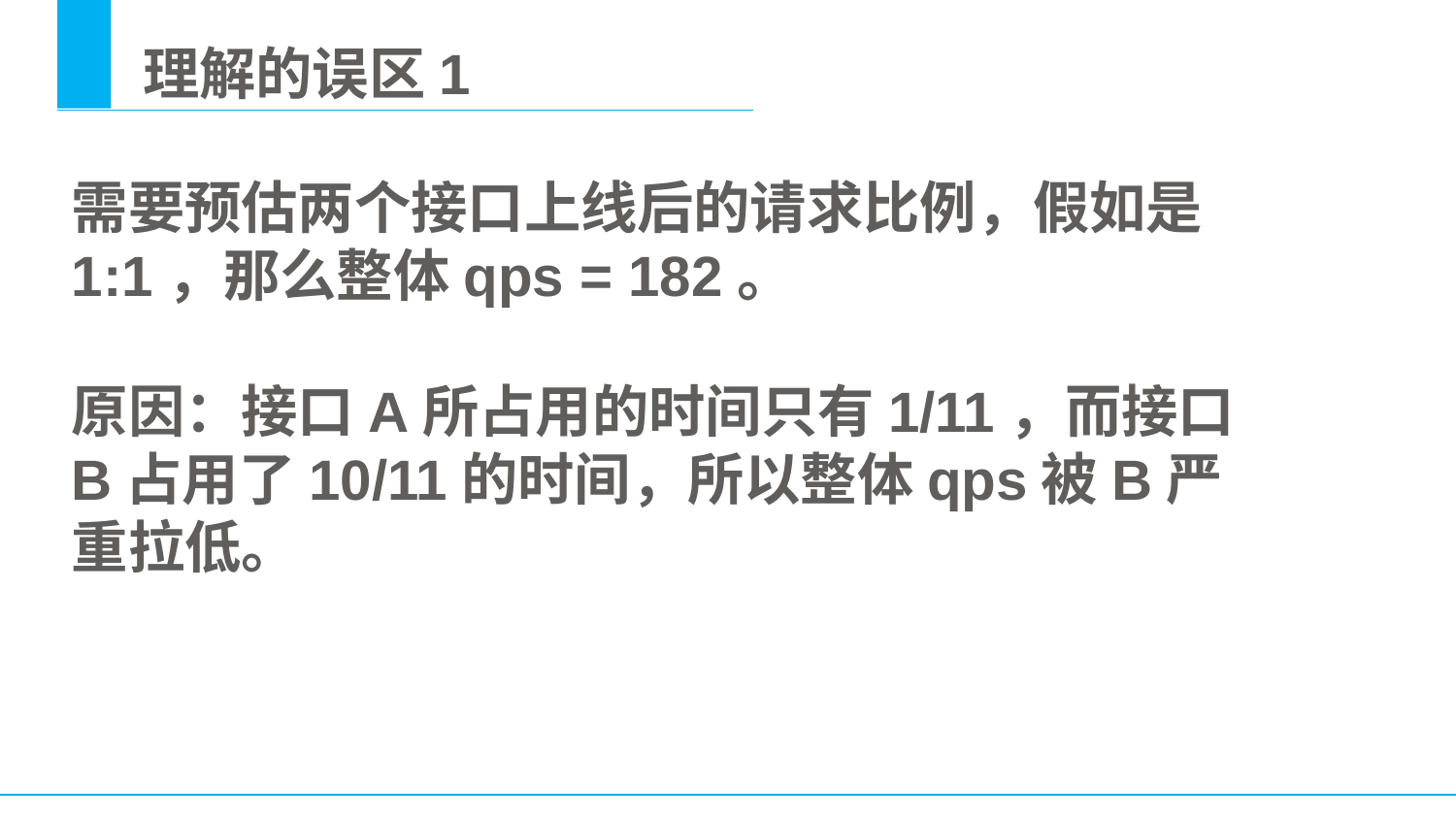

理解的误区1
需要预估两个接口上线后的请求比例，假如是1:1，那么整体qps = 182。

原因：接口A所占用的时间只有1/11，而接口B占用了10/11的时间，所以整体qps被B严重拉低。